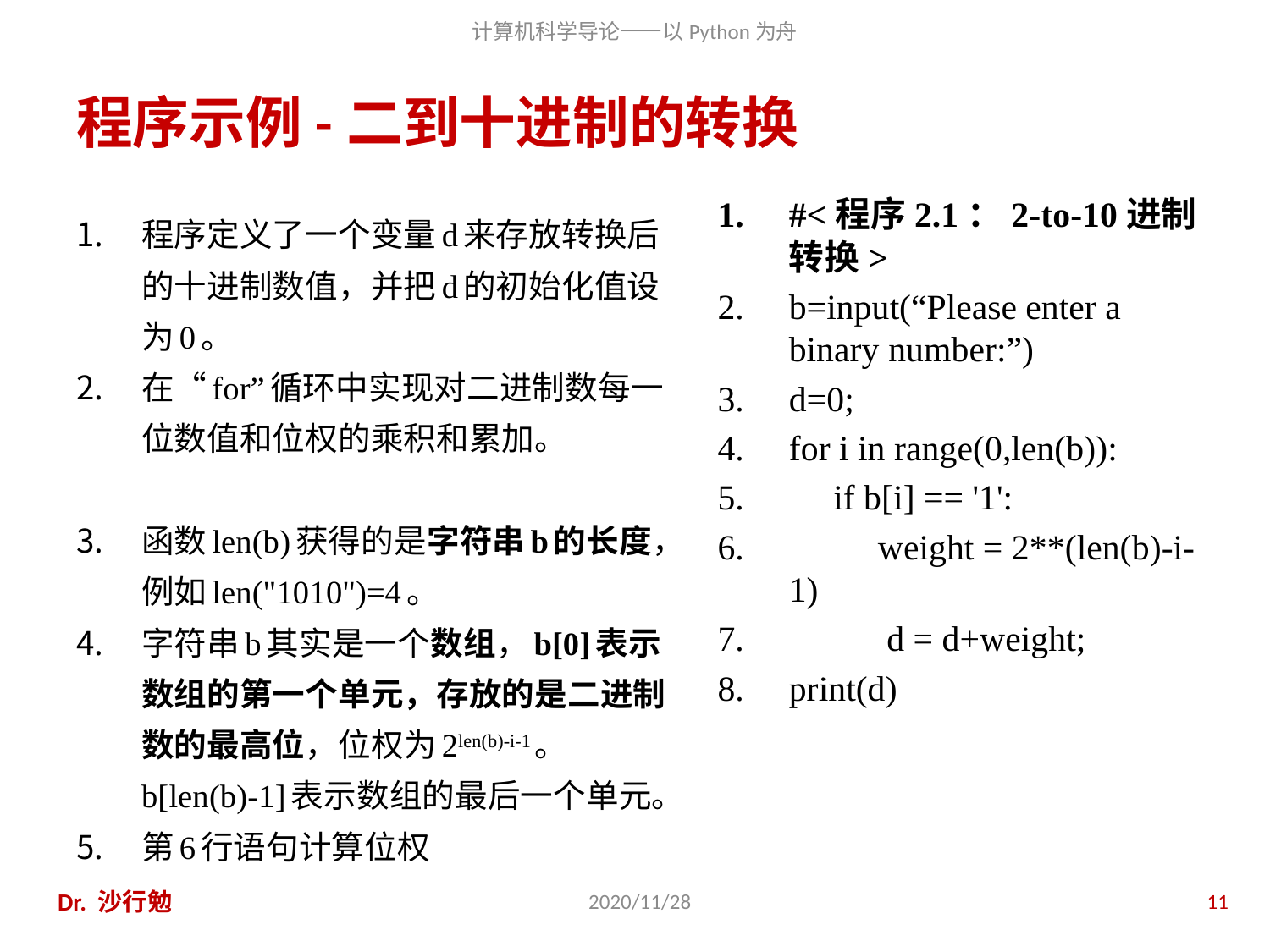

# 程序示例-二到十进制的转换
#<程序2.1：2-to-10进制转换>
b=input(“Please enter a binary number:”)
d=0;
for i in range(0,len(b)):
     if b[i] == '1':
          weight = 2**(len(b)-i-1)
           d = d+weight;
print(d)

程序定义了一个变量d来存放转换后的十进制数值，并把d的初始化值设为0。
在“for”循环中实现对二进制数每一位数值和位权的乘积和累加。

函数len(b)获得的是字符串b的长度，例如len("1010")=4。
字符串b其实是一个数组，b[0]表示数组的第一个单元，存放的是二进制数的最高位，位权为2len(b)-i-1。 b[len(b)-1]表示数组的最后一个单元。
第6行语句计算位权

Dr. 沙行勉
2020/11/28
11